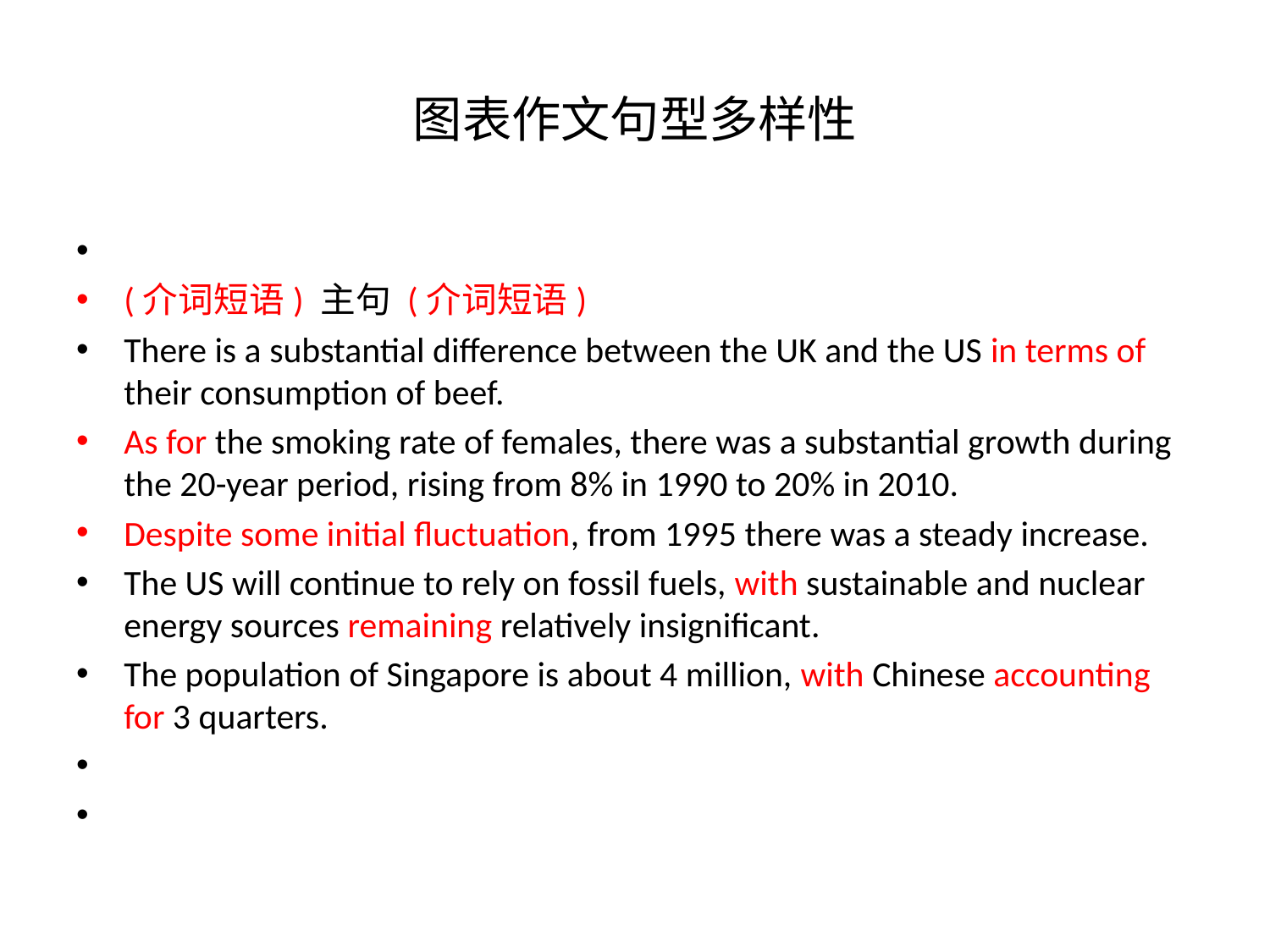

# 图表作文句型多样性

(介词短语) 主句 (介词短语)
There is a substantial difference between the UK and the US in terms of their consumption of beef.
As for the smoking rate of females, there was a substantial growth during the 20-year period, rising from 8% in 1990 to 20% in 2010.
Despite some initial fluctuation, from 1995 there was a steady increase.
The US will continue to rely on fossil fuels, with sustainable and nuclear energy sources remaining relatively insignificant.
The population of Singapore is about 4 million, with Chinese accounting for 3 quarters.